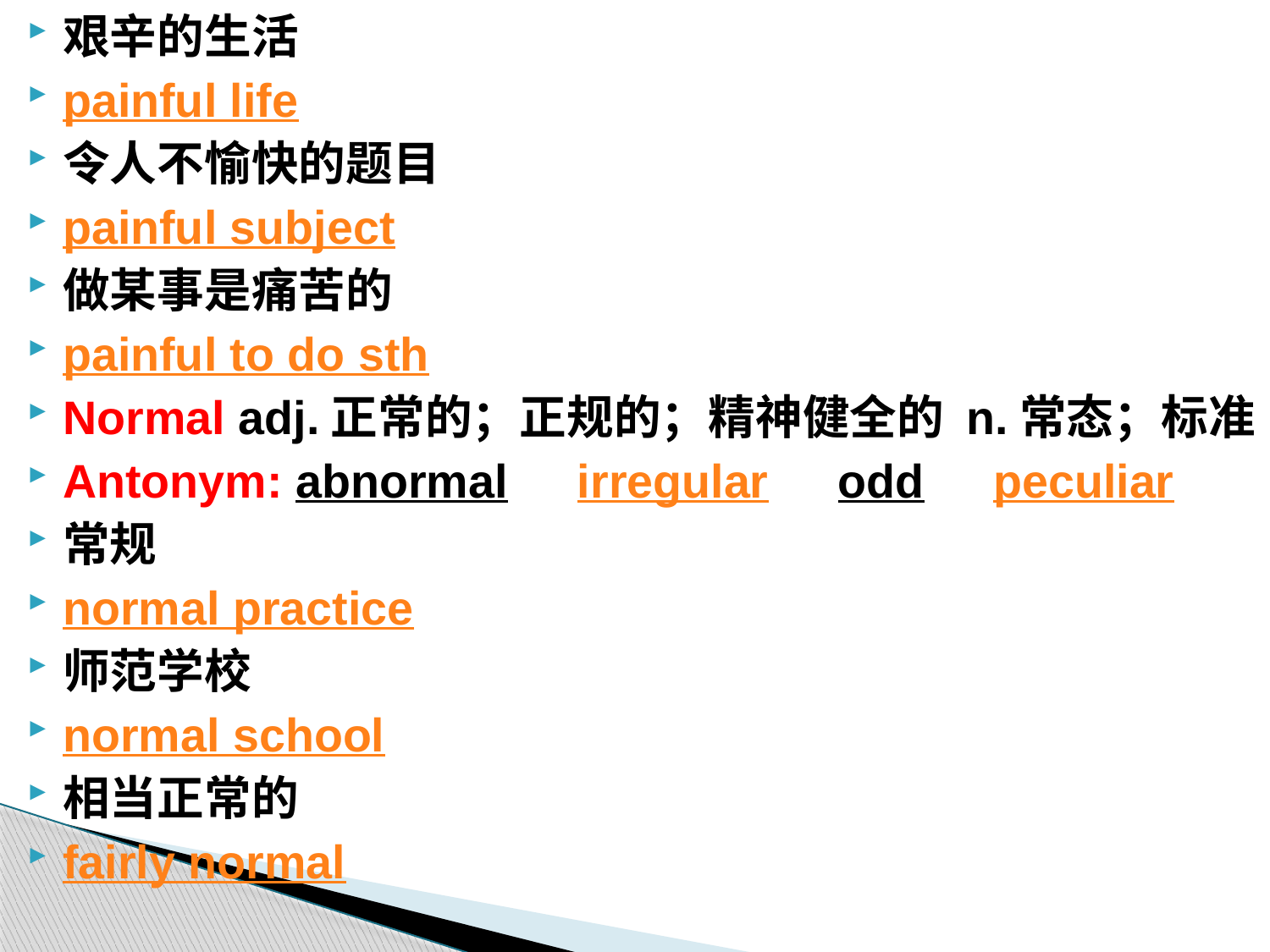

艰辛的生活
painful life
令人不愉快的题目
painful subject
做某事是痛苦的
painful to do sth
Normal adj.正常的；正规的；精神健全的 n.常态；标准
Antonym: abnormal　 irregular　 odd　 peculiar
常规
normal practice
师范学校
normal school
相当正常的
fairly normal